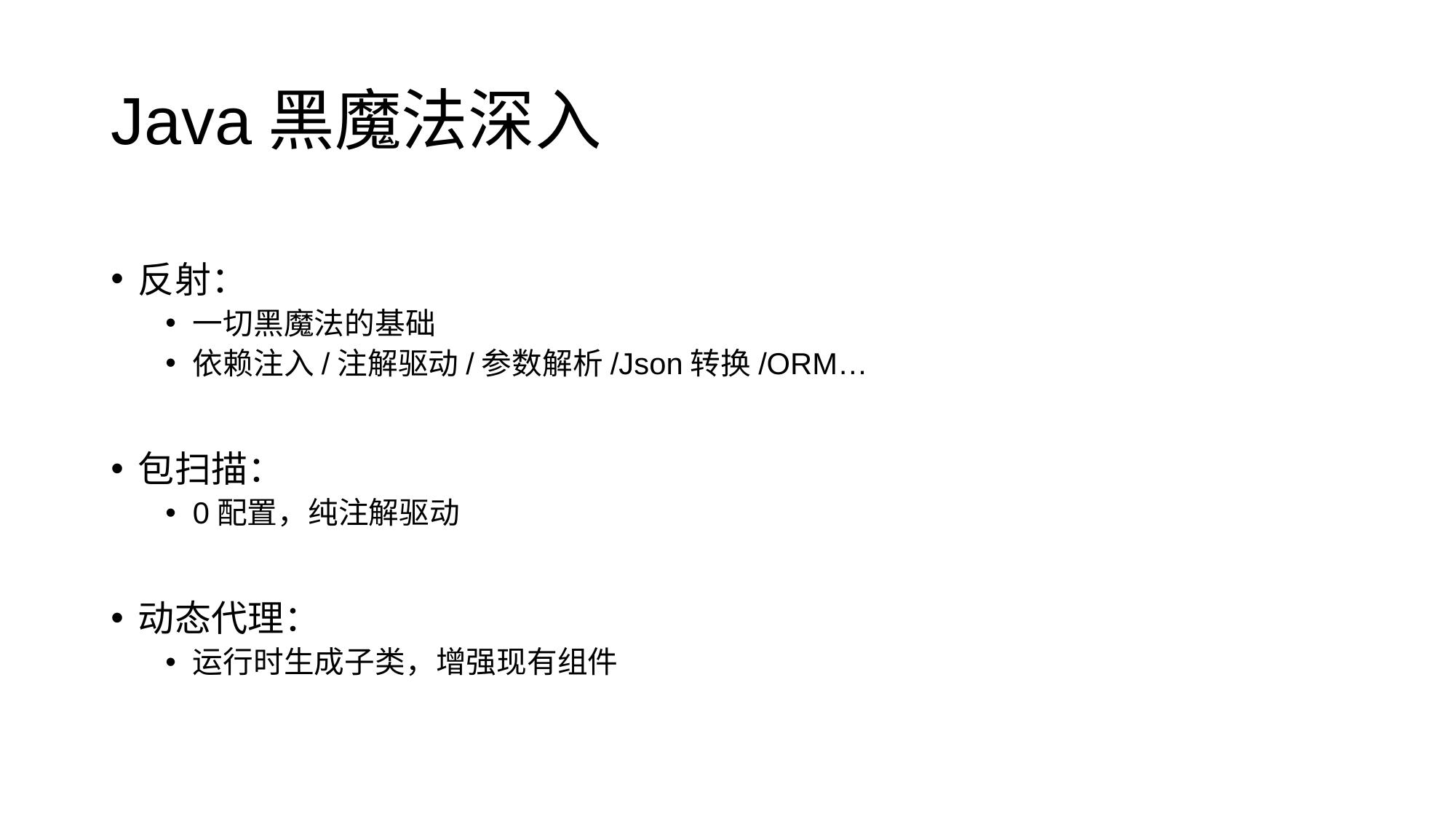

# Java黑魔法深入
反射：
一切黑魔法的基础
依赖注入/注解驱动/参数解析/Json转换/ORM…

包扫描：
0配置，纯注解驱动

动态代理：
运行时生成子类，增强现有组件